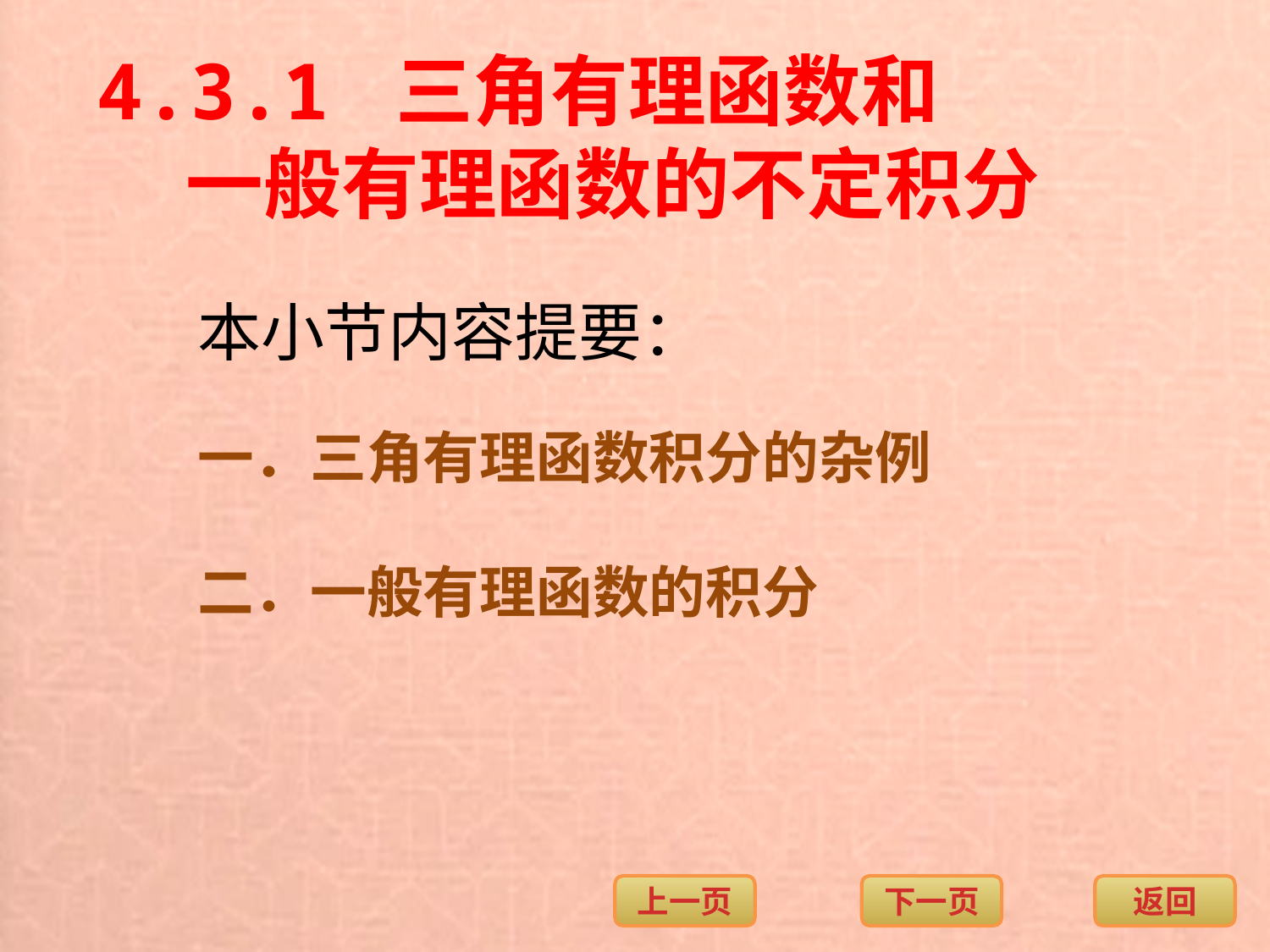

4.3.1 三角有理函数和
    一般有理函数的不定积分
本小节内容提要：
一．三角有理函数积分的杂例
二．一般有理函数的积分